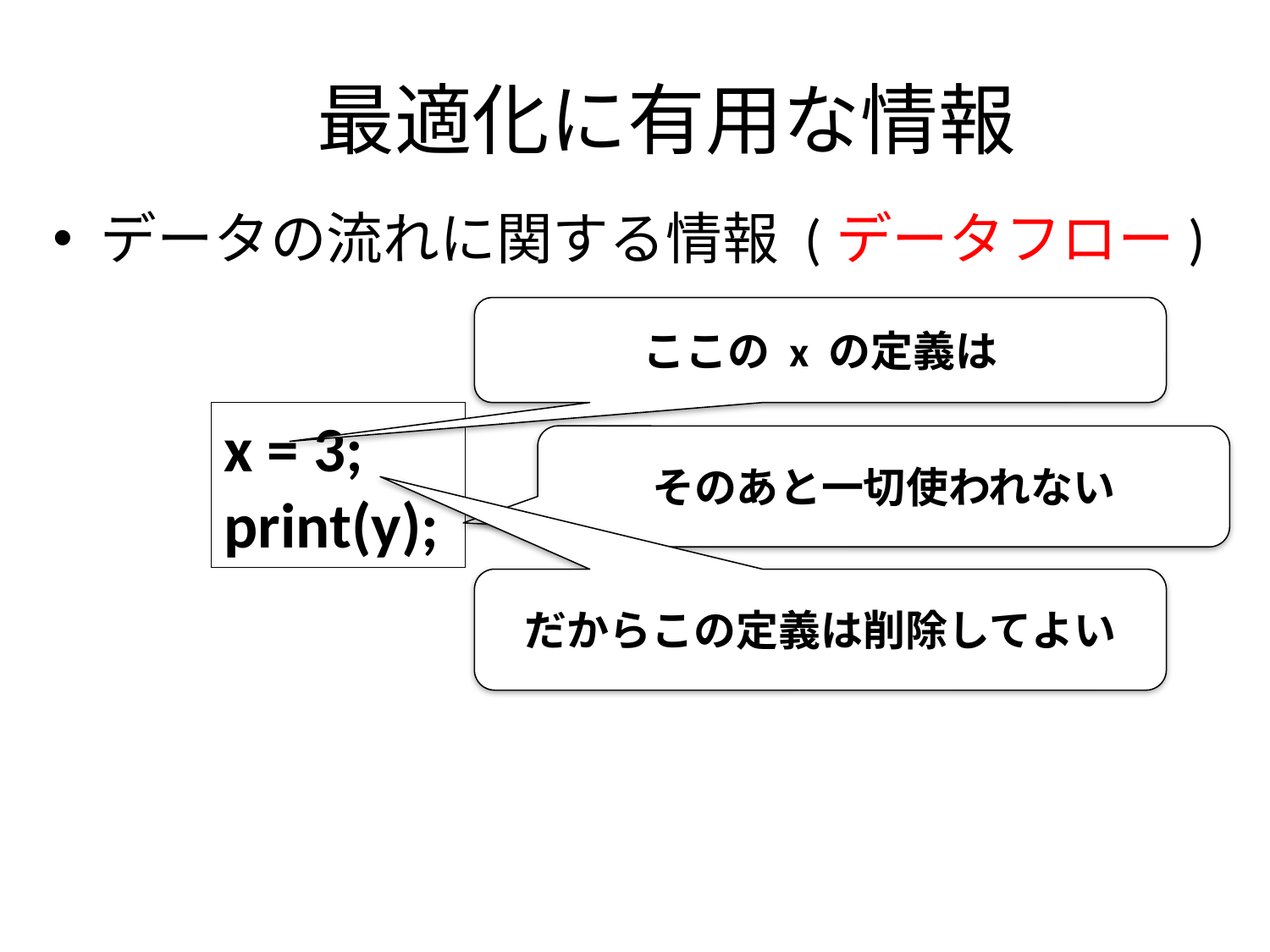

# 最適化に有用な情報
データの流れに関する情報 (データフロー)
ここの x の定義は
x = 3;
print(y);
そのあと一切使われない
だからこの定義は削除してよい